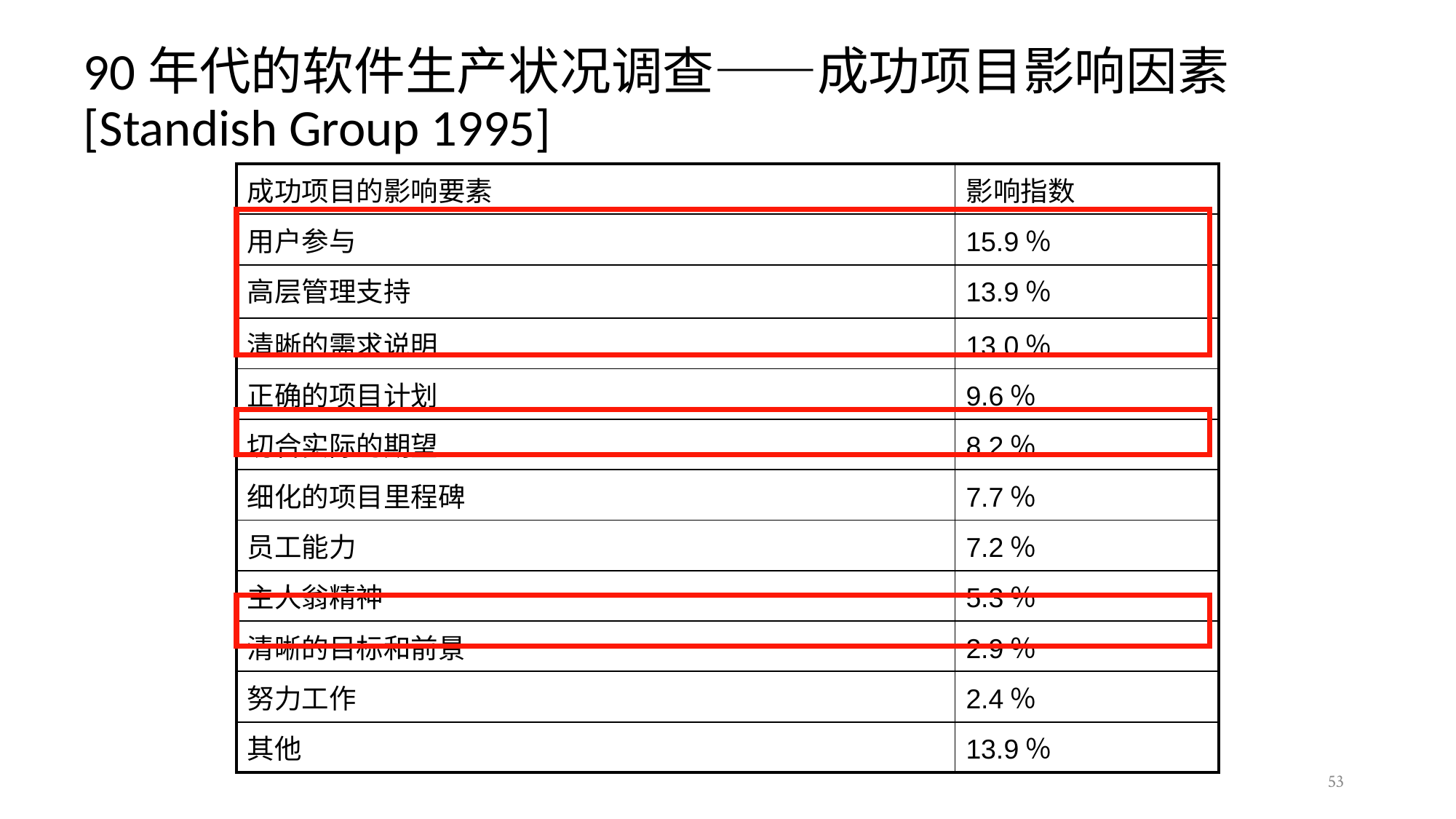

# 90年代的软件生产状况调查——成功项目影响因素[Standish Group 1995]
| 成功项目的影响要素 | 影响指数 |
| --- | --- |
| 用户参与 | 15.9％ |
| 高层管理支持 | 13.9％ |
| 清晰的需求说明 | 13.0％ |
| 正确的项目计划 | 9.6％ |
| 切合实际的期望 | 8.2％ |
| 细化的项目里程碑 | 7.7％ |
| 员工能力 | 7.2％ |
| 主人翁精神 | 5.3％ |
| 清晰的目标和前景 | 2.9％ |
| 努力工作 | 2.4％ |
| 其他 | 13.9％ |

53